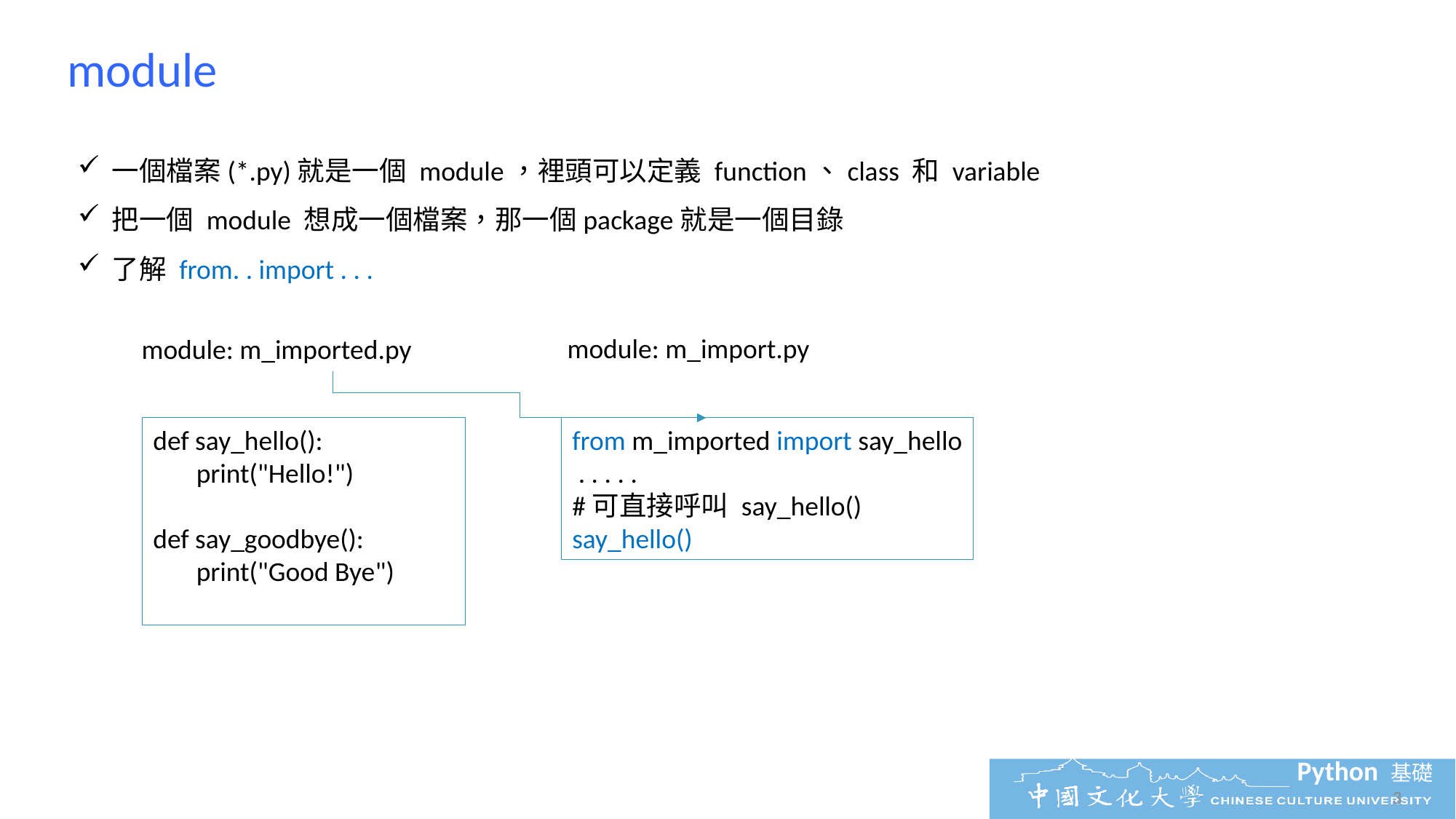

module
一個檔案(*.py)就是一個 module，裡頭可以定義 function、class 和 variable
把一個 module 想成一個檔案，那一個package就是一個目錄
了解 from. . import . . .
module: m_import.py
module: m_imported.py
def say_hello():
       print("Hello!")

def say_goodbye():
       print("Good Bye")

from m_imported import say_hello
 . . . . .
#可直接呼叫 say_hello()
say_hello()
3